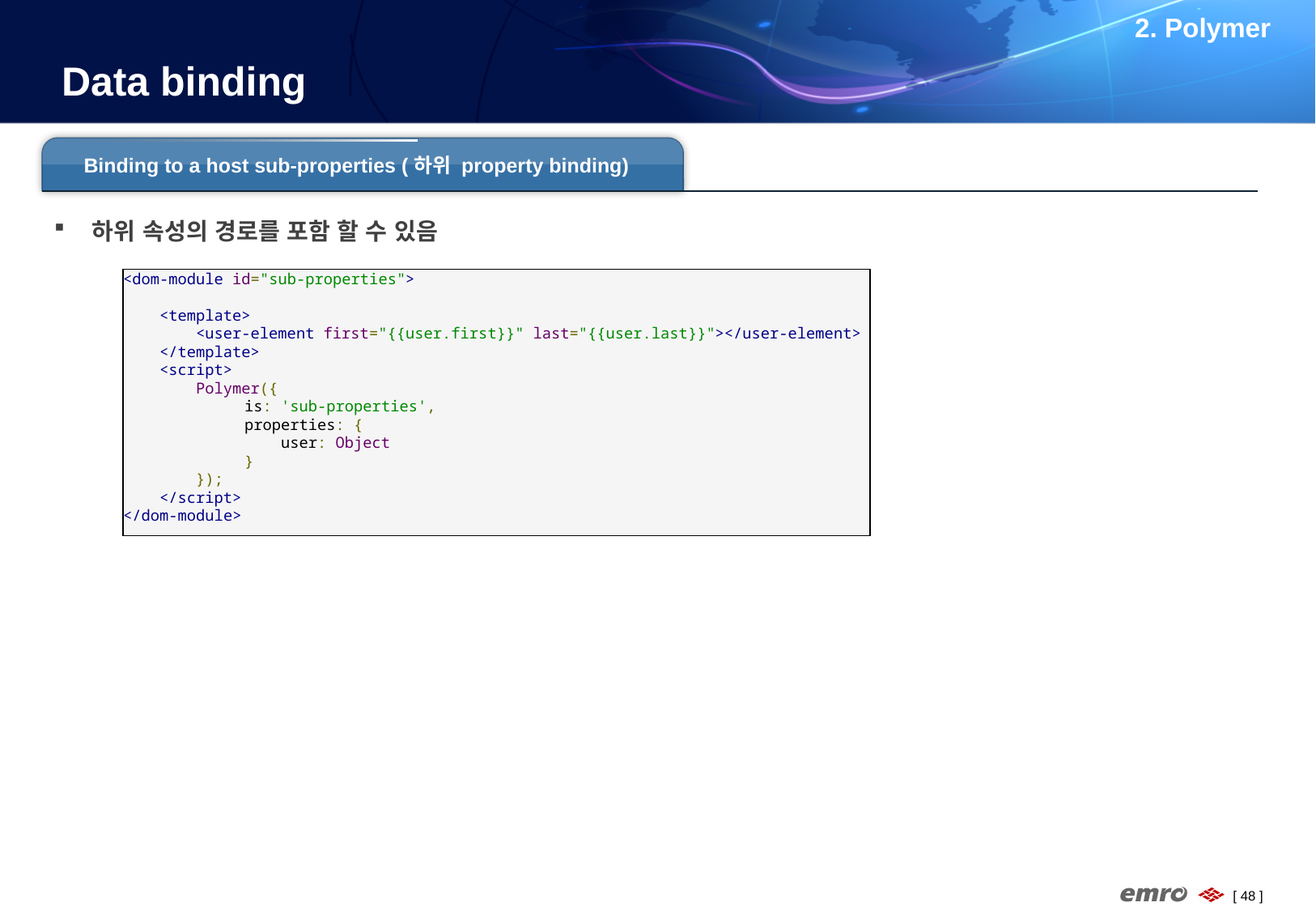

2. Polymer
# Data binding

Binding to a host sub-properties (하위 property binding)
하위 속성의 경로를 포함 할 수 있음
<dom-module id="sub-properties">

    <template>
        <user-element first="{{user.first}}" last="{{user.last}}"></user-element>
    </template>
    <script>
        Polymer({
	is: 'sub-properties',
	properties: {
	    user: Object
	}
        });
    </script>
</dom-module>